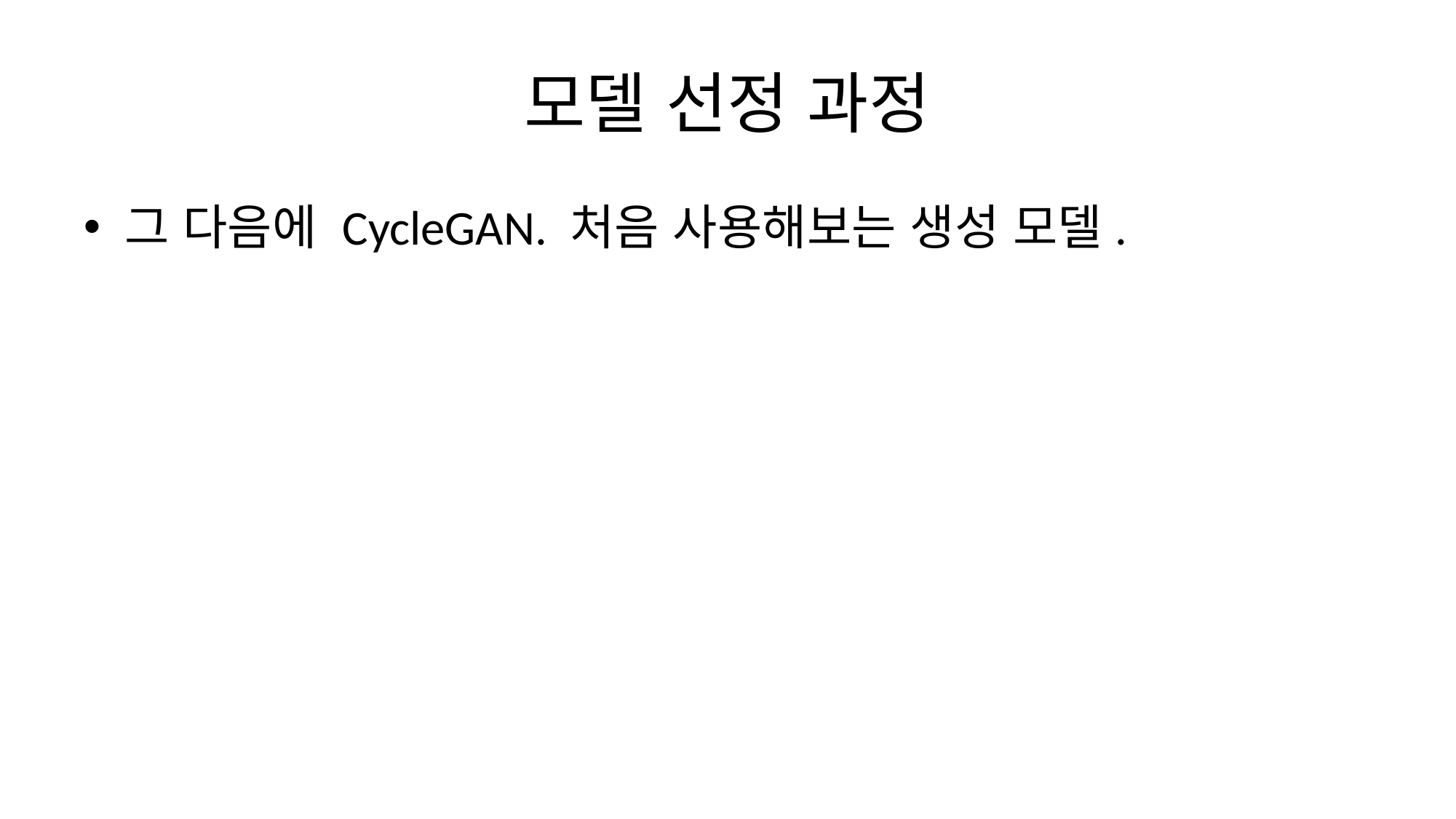

# 모델 선정 과정
그 다음에 CycleGAN. 처음 사용해보는 생성 모델.